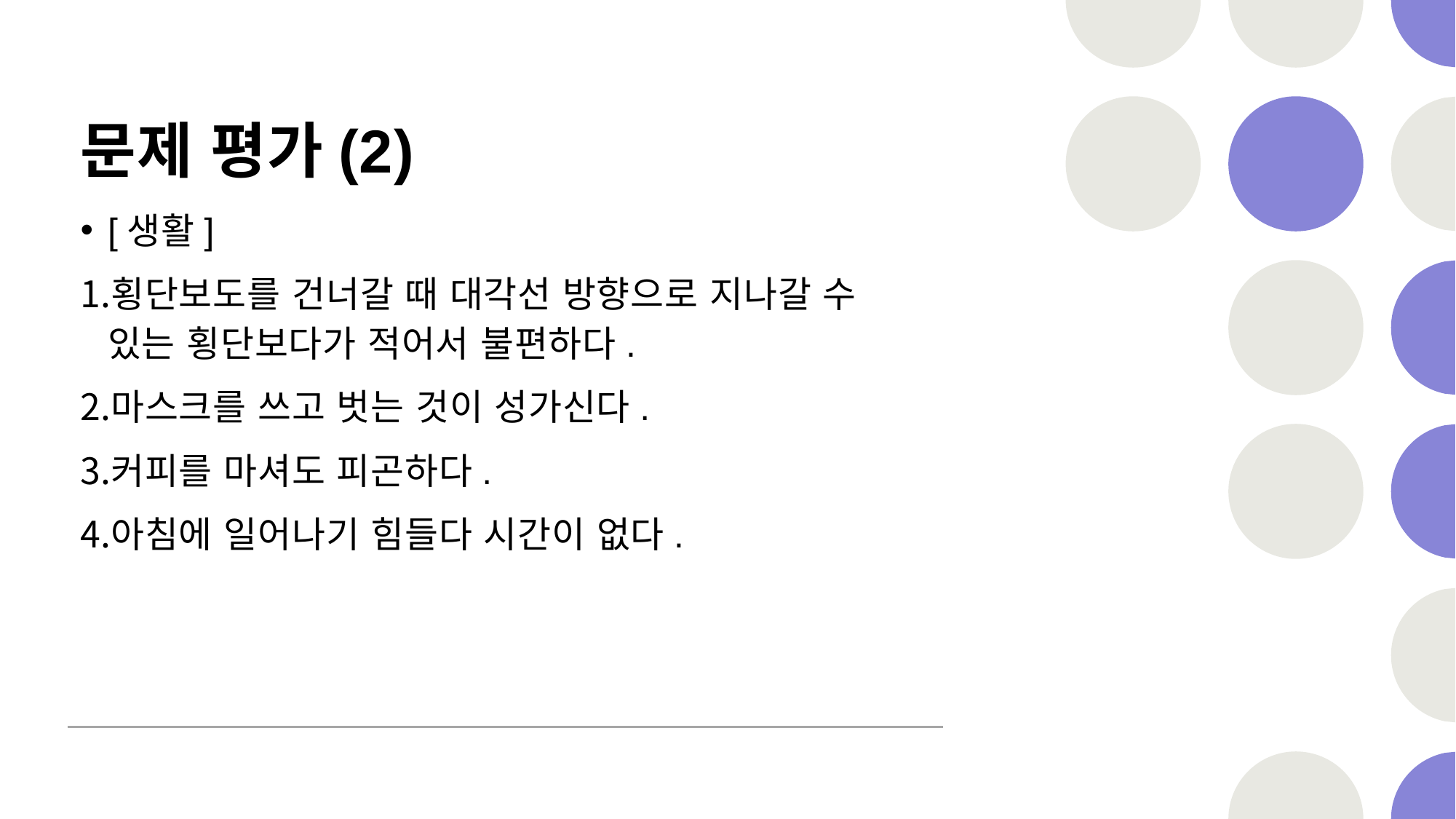

# 문제 평가(2)
[생활]
횡단보도를 건너갈 때 대각선 방향으로 지나갈 수 있는 횡단보다가 적어서 불편하다.
마스크를 쓰고 벗는 것이 성가신다.
커피를 마셔도 피곤하다.
아침에 일어나기 힘들다 시간이 없다.